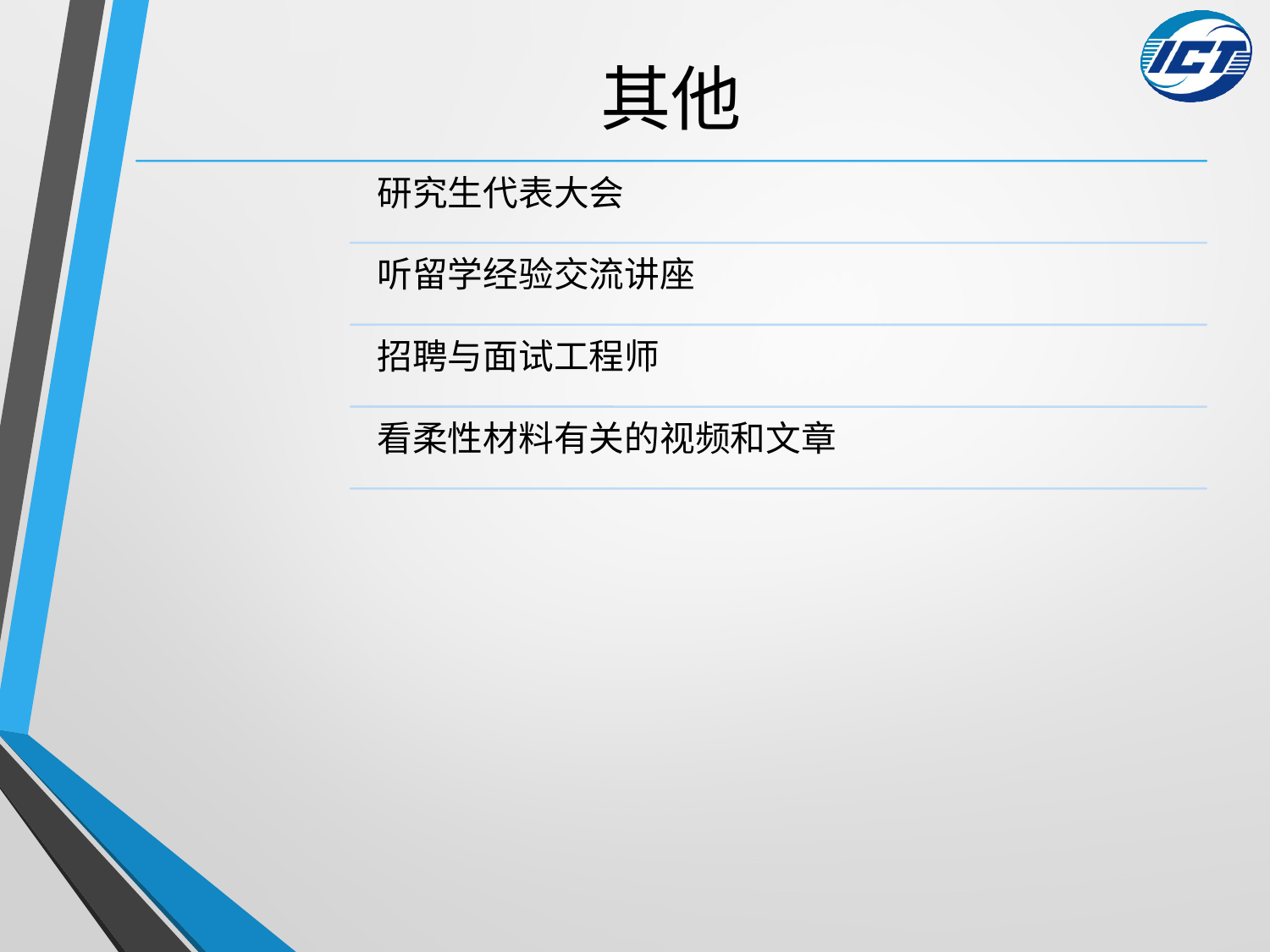

# 其他

研究生代表大会
听留学经验交流讲座
招聘与面试工程师
看柔性材料有关的视频和文章